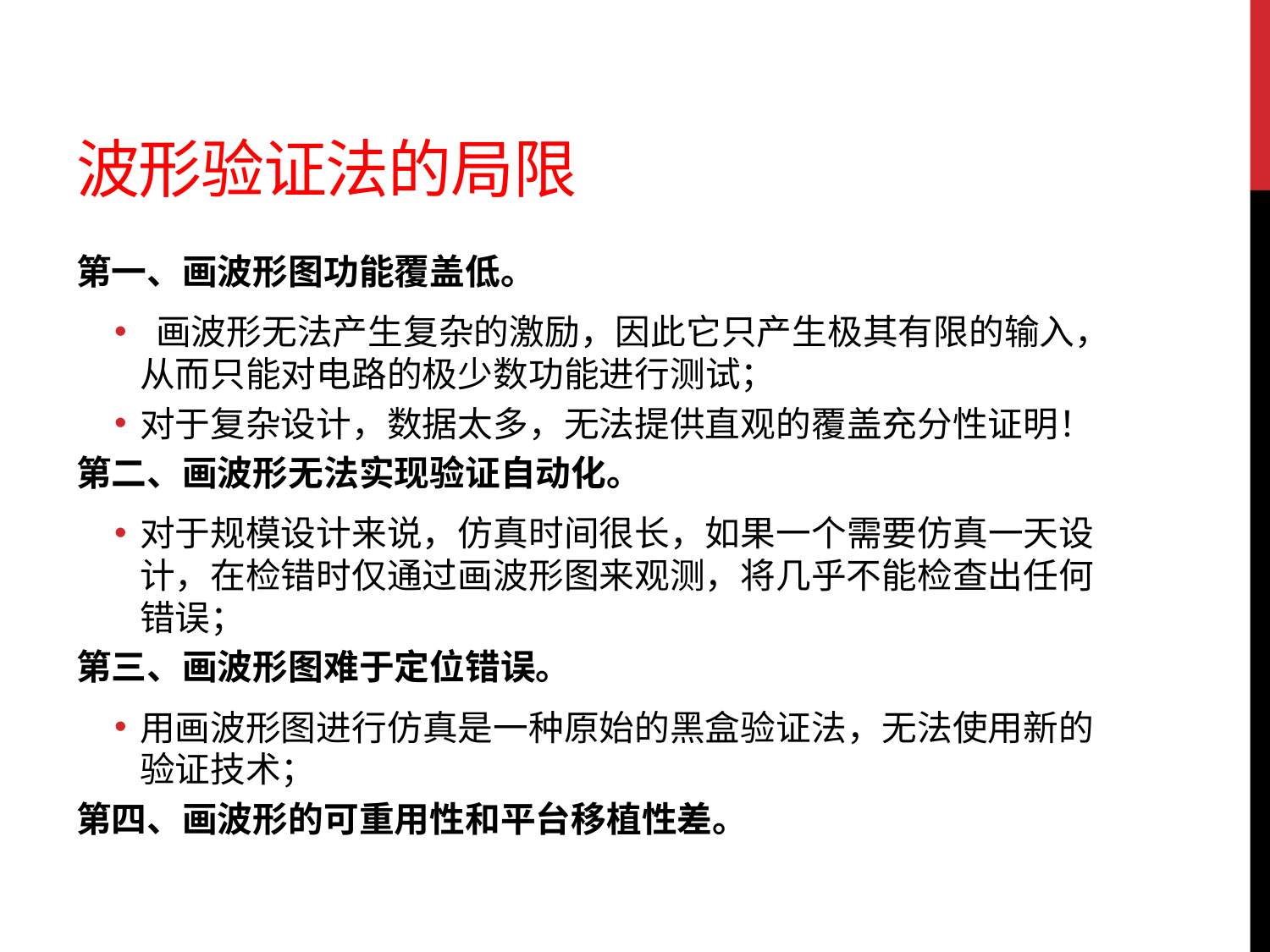

# 波形验证法的局限
第一、画波形图功能覆盖低。
 画波形无法产生复杂的激励，因此它只产生极其有限的输入，从而只能对电路的极少数功能进行测试；
对于复杂设计，数据太多，无法提供直观的覆盖充分性证明！
第二、画波形无法实现验证自动化。
对于规模设计来说，仿真时间很长，如果一个需要仿真一天设计，在检错时仅通过画波形图来观测，将几乎不能检查出任何错误；
第三、画波形图难于定位错误。
用画波形图进行仿真是一种原始的黑盒验证法，无法使用新的验证技术；
第四、画波形的可重用性和平台移植性差。